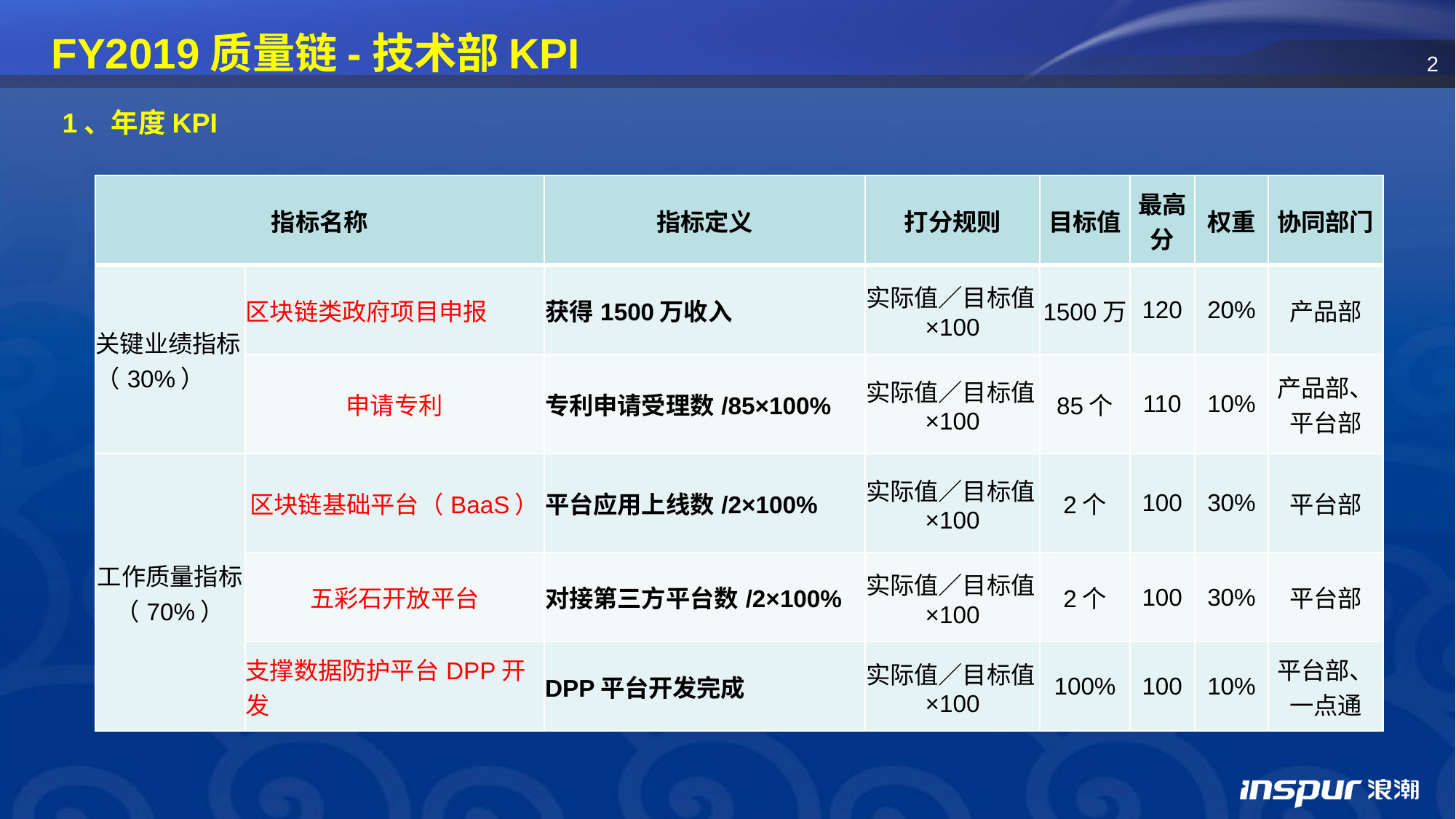

FY2019质量链-技术部KPI
1、年度KPI
| 指标名称 |  | 指标定义 | 打分规则 | 目标值 | 最高分 | 权重 | 协同部门 |
| --- | --- | --- | --- | --- | --- | --- | --- |
| 关键业绩指标（30%） | 区块链类政府项目申报 | 获得1500万收入 | 实际值／目标值×100 | 1500万 | 120 | 20% | 产品部 |
|  | 申请专利 | 专利申请受理数/85×100% | 实际值／目标值×100 | 85个 | 110 | 10% | 产品部、平台部 |
| 工作质量指标（70%） | 区块链基础平台（BaaS） | 平台应用上线数/2×100% | 实际值／目标值×100 | 2个 | 100 | 30% | 平台部 |
|  | 五彩石开放平台 | 对接第三方平台数/2×100% | 实际值／目标值×100 | 2个 | 100 | 30% | 平台部 |
|  | 支撑数据防护平台DPP开发 | DPP平台开发完成 | 实际值／目标值×100 | 100% | 100 | 10% | 平台部、一点通 |